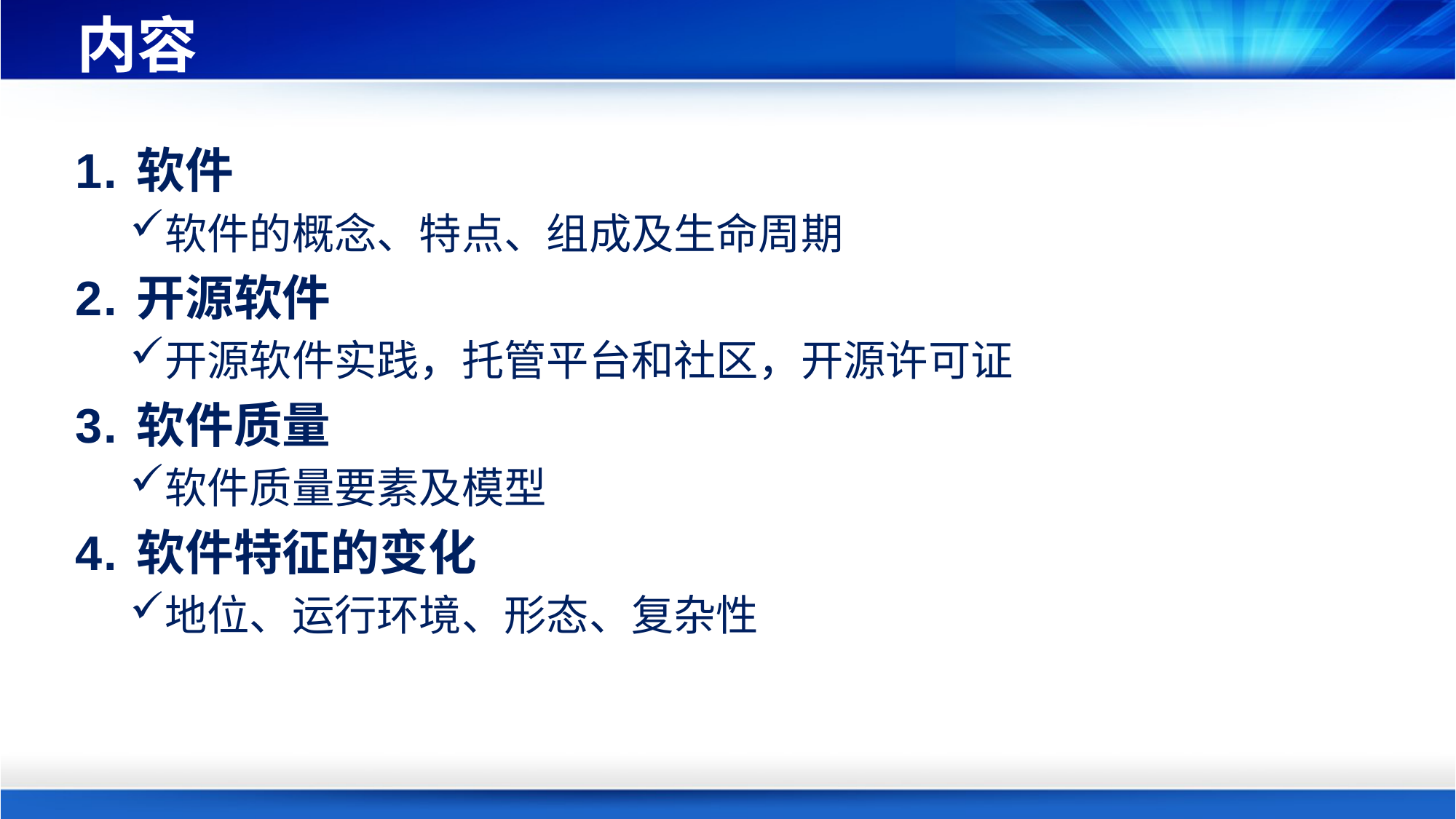

# 内容
软件
软件的概念、特点、组成及生命周期
开源软件
开源软件实践，托管平台和社区，开源许可证
软件质量
软件质量要素及模型
软件特征的变化
地位、运行环境、形态、复杂性